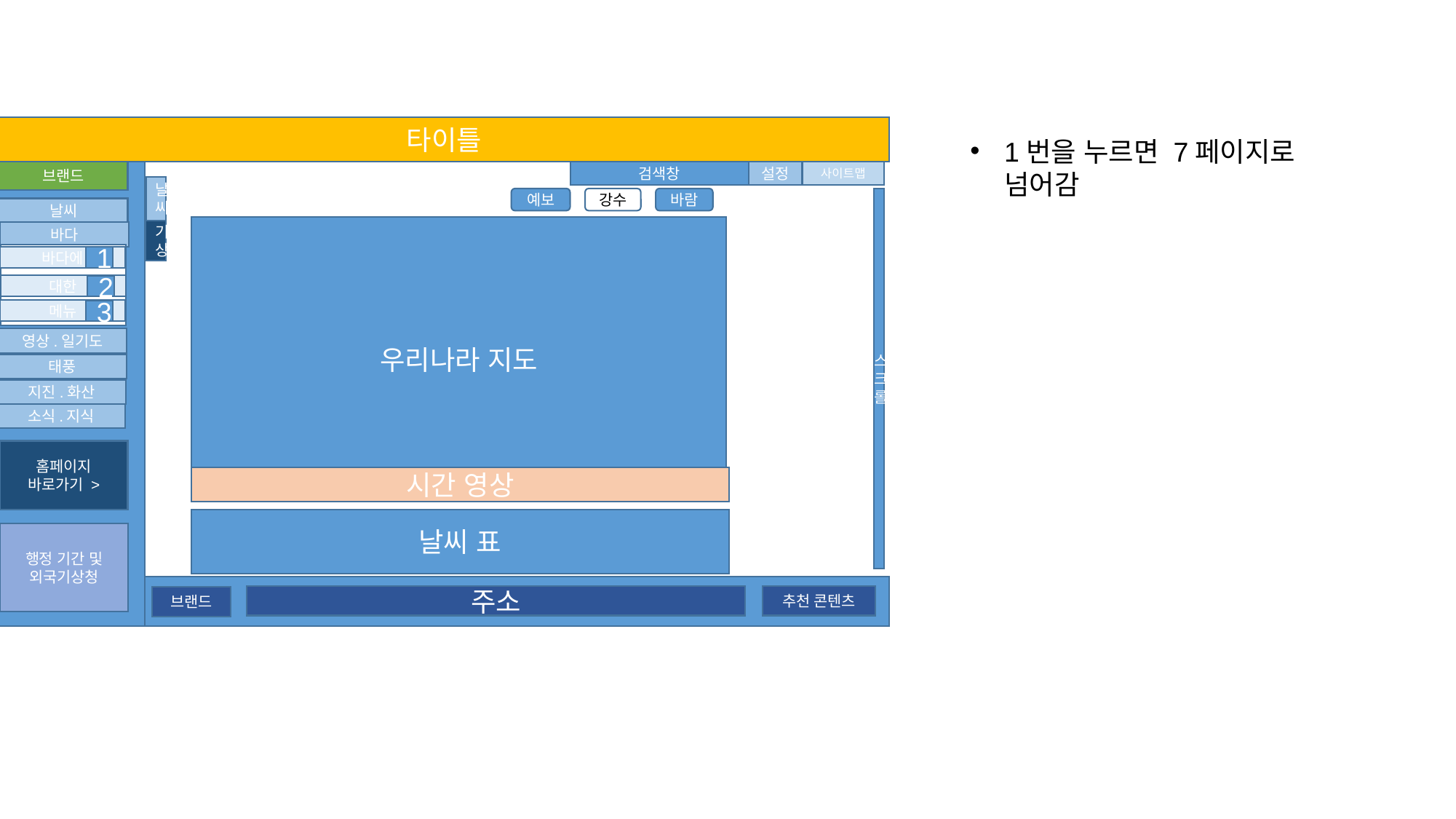

타이틀
1번을 누르면 7페이지로 넘어감
브랜드
검색창
설정
사이트맵

날씨
예보
강수
바람
스크롤
날씨
우리나라 지도
기상
바다

바다에
대한
메뉴
1
2
3
영상.일기도
태풍
지진.화산
소식.지식
홈페이지
바로가기 >
시간 영상
날씨 표
행정 기간 및
외국기상청

주소
추천 콘텐츠
브랜드